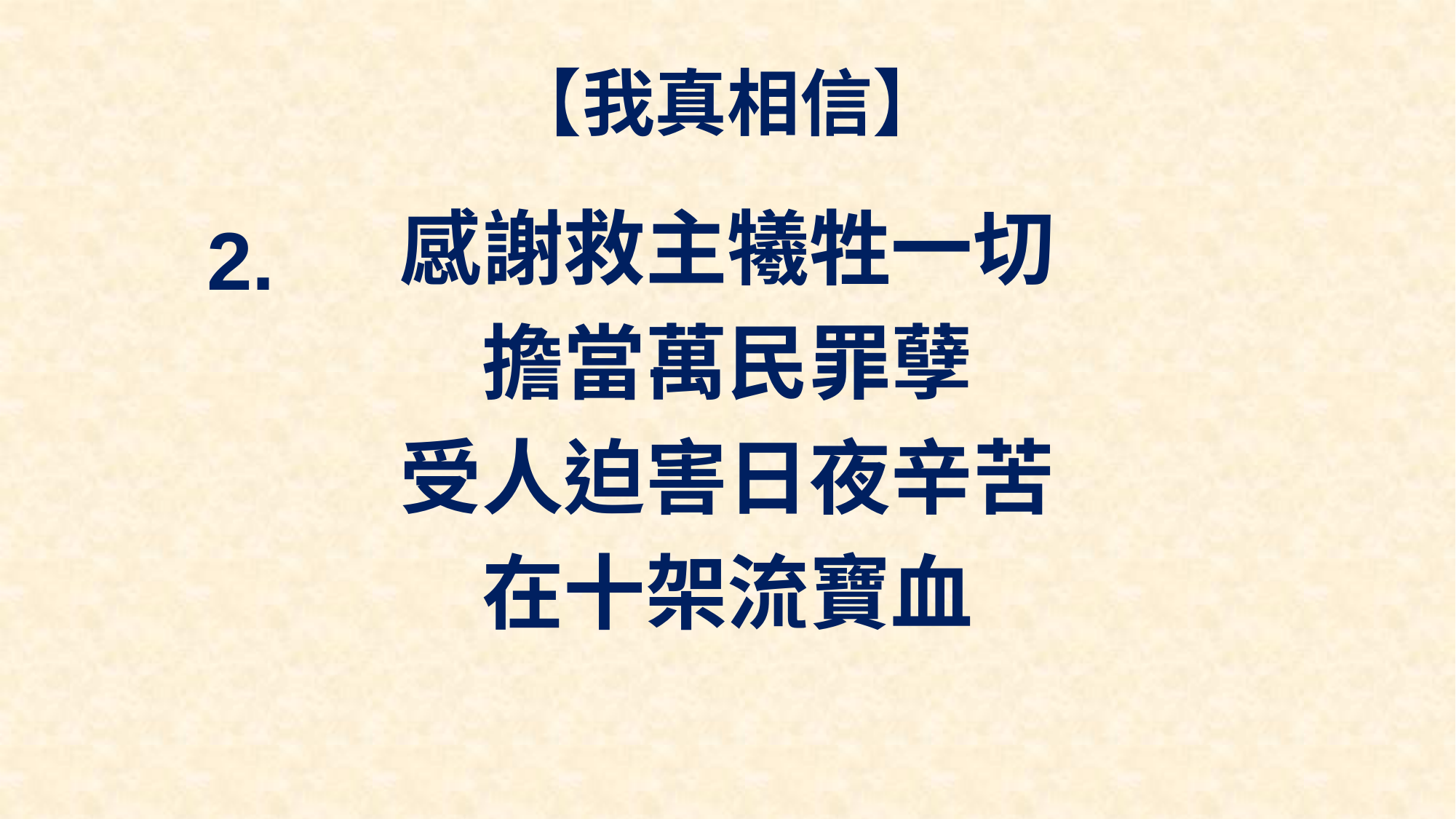

# 【我真相信】
感謝救主犧牲一切
擔當萬民罪孽
受人迫害日夜辛苦
在十架流寶血
2.